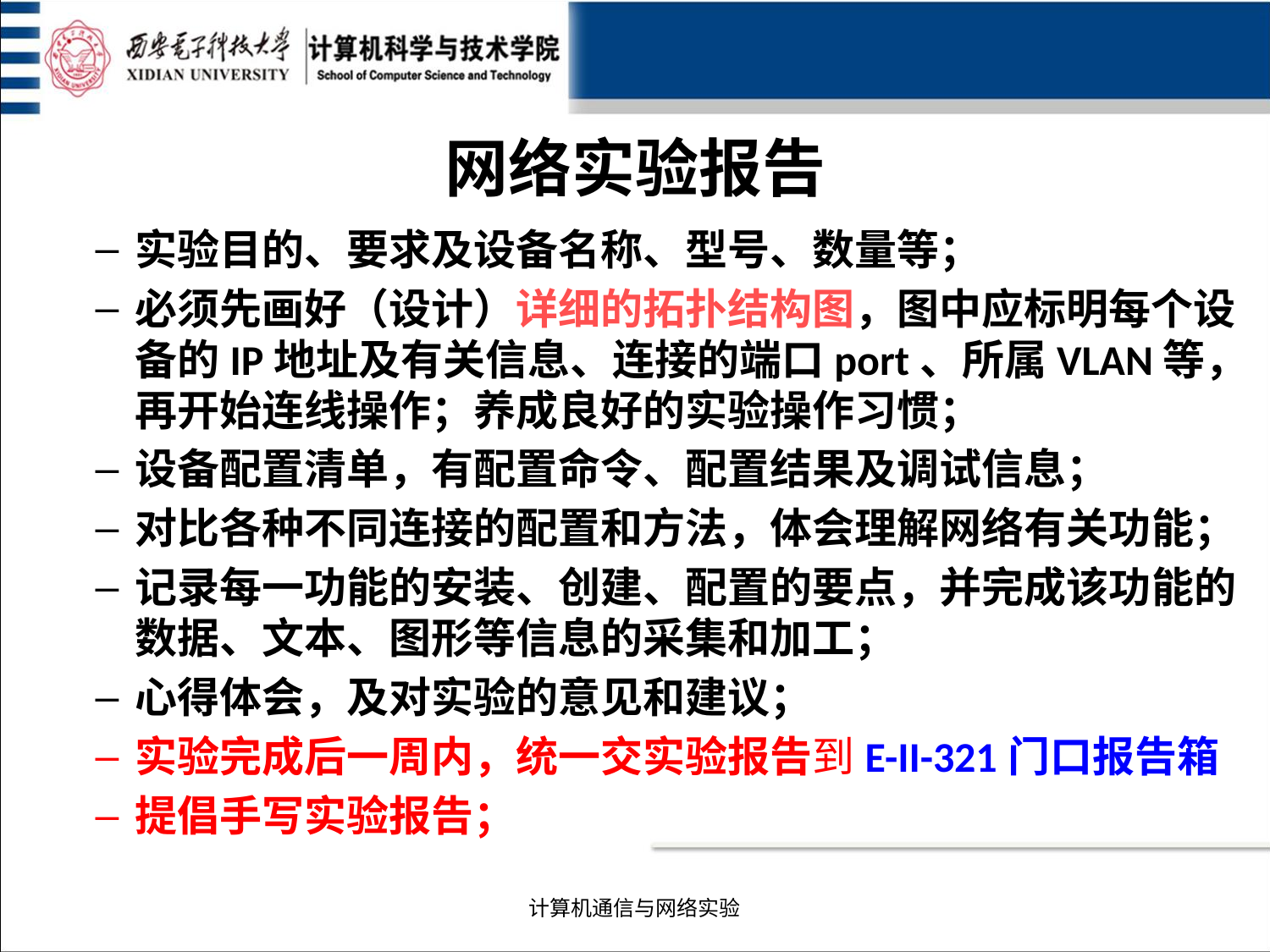

# 网络实验报告
实验目的、要求及设备名称、型号、数量等；
必须先画好（设计）详细的拓扑结构图，图中应标明每个设备的IP地址及有关信息、连接的端口port、所属VLAN等，再开始连线操作；养成良好的实验操作习惯；
设备配置清单，有配置命令、配置结果及调试信息；
对比各种不同连接的配置和方法，体会理解网络有关功能；
记录每一功能的安装、创建、配置的要点，并完成该功能的数据、文本、图形等信息的采集和加工；
心得体会，及对实验的意见和建议；
实验完成后一周内，统一交实验报告到E-II-321门口报告箱
提倡手写实验报告；
计算机通信与网络实验